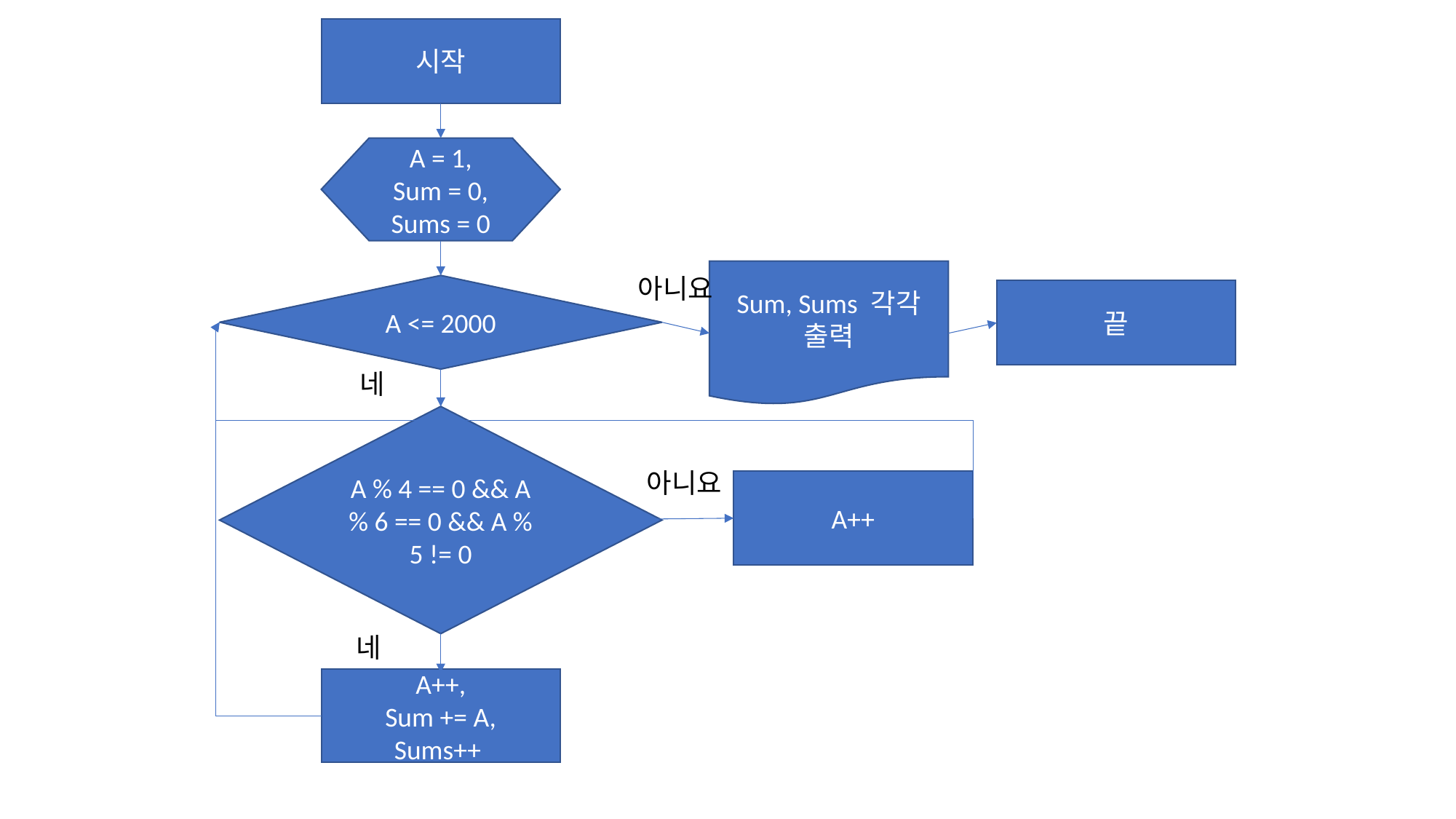

시작
A = 1,
Sum = 0,
Sums = 0
Sum, Sums 각각 출력
아니요
A <= 2000
끝
네
A % 4 == 0 && A % 6 == 0 && A % 5 != 0
아니요
A++
네
A++,
Sum += A,
Sums++